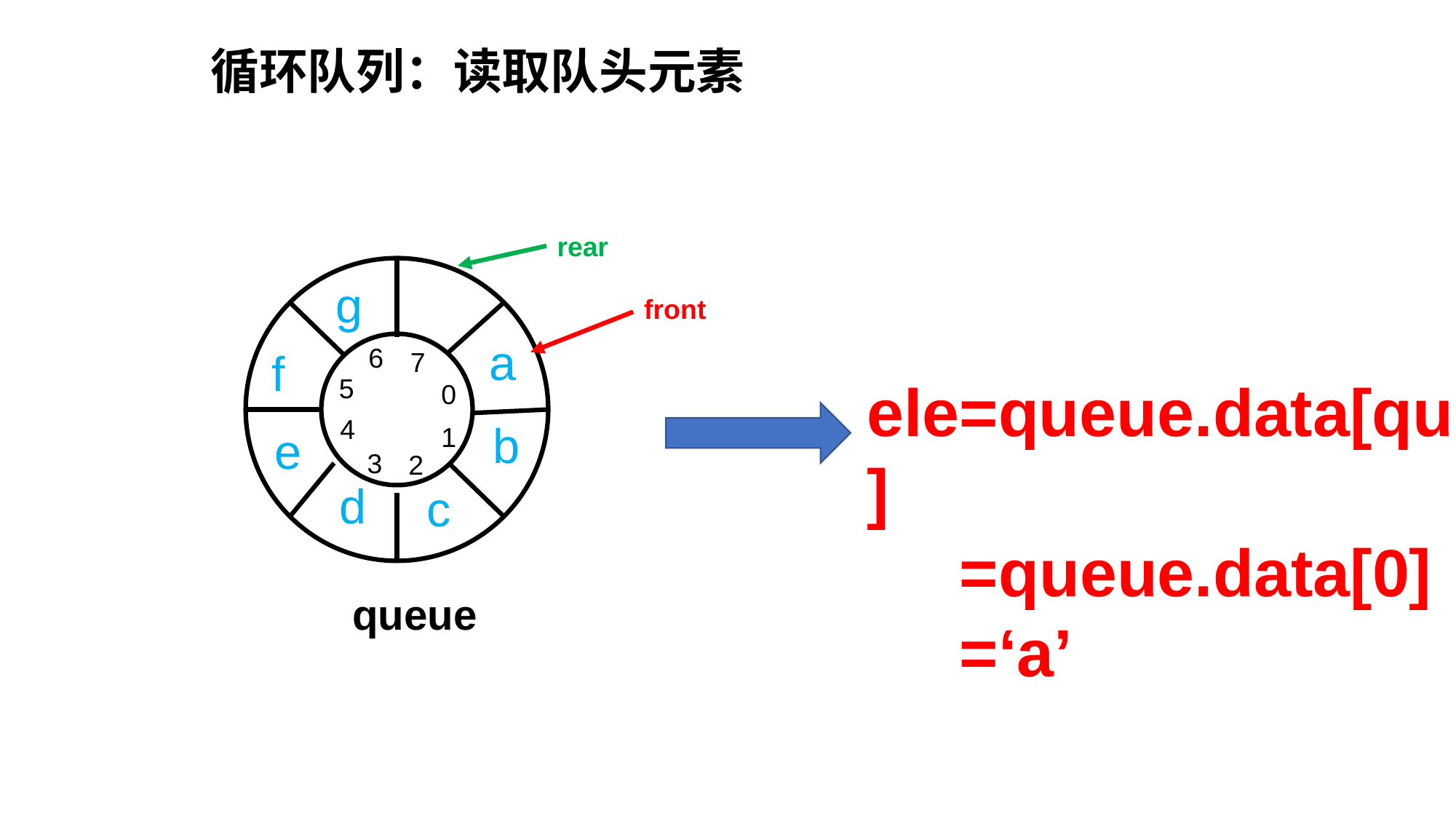

循环队列：读取队头元素
rear

g
front
a
6
f
7

ele=queue.data[queue.front]
     =queue.data[0]
     =‘a’
5
0
4
b
1
e
3
2
d
c
queue